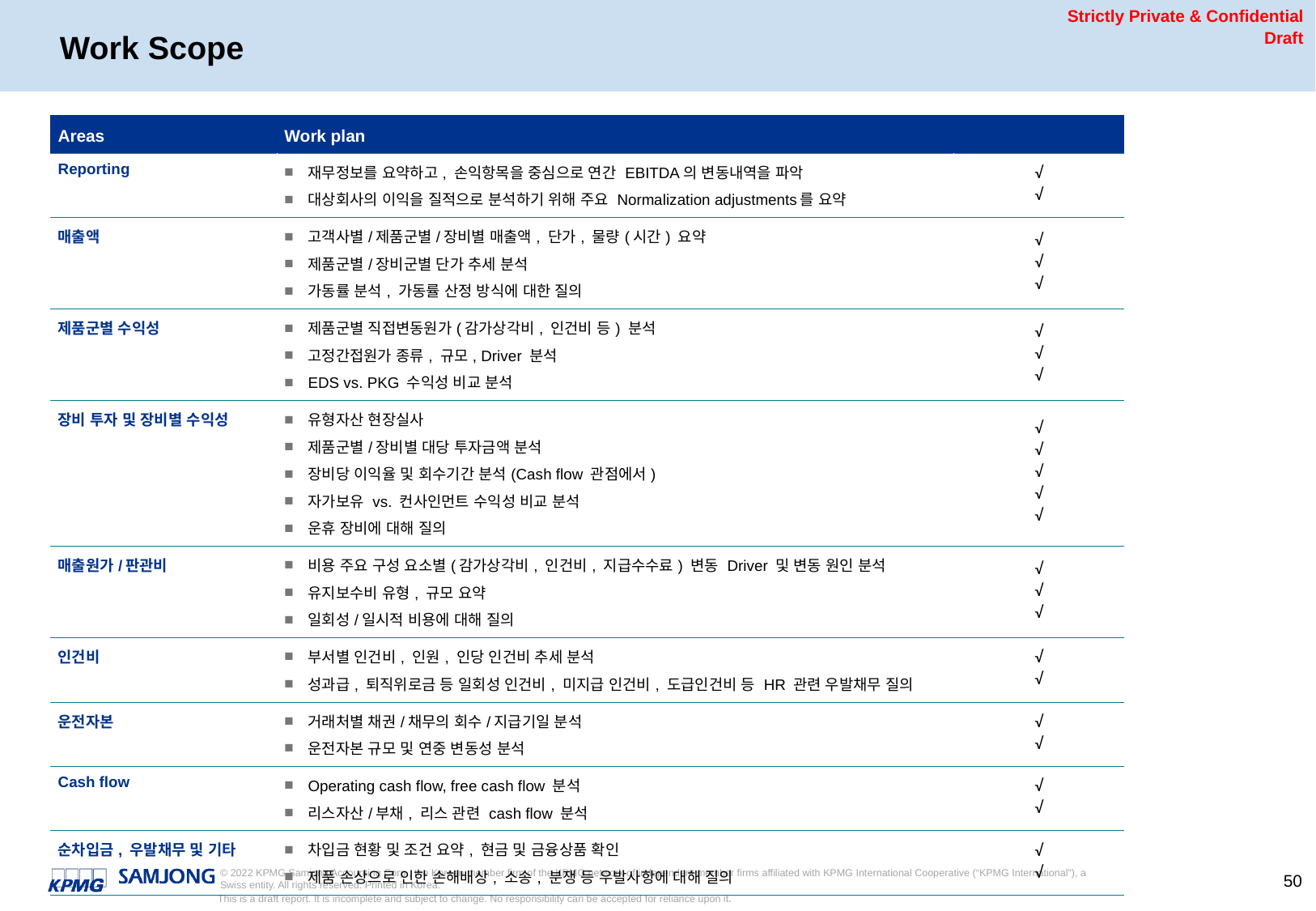

# Work Scope
| Areas | Work plan |  |
| --- | --- | --- |
| Reporting | 재무정보를 요약하고, 손익항목을 중심으로 연간 EBITDA의 변동내역을 파악 대상회사의 이익을 질적으로 분석하기 위해 주요 Normalization adjustments를 요약 | √ √ |
| 매출액 | 고객사별/제품군별/장비별 매출액, 단가, 물량(시간) 요약 제품군별/장비군별 단가 추세 분석 가동률 분석, 가동률 산정 방식에 대한 질의 | √ √ √ |
| 제품군별 수익성 | 제품군별 직접변동원가(감가상각비, 인건비 등) 분석 고정간접원가 종류, 규모, Driver 분석 EDS vs. PKG 수익성 비교 분석 | √ √ √ |
| 장비 투자 및 장비별 수익성 | 유형자산 현장실사 제품군별/장비별 대당 투자금액 분석 장비당 이익율 및 회수기간 분석(Cash flow 관점에서) 자가보유 vs. 컨사인먼트 수익성 비교 분석 운휴 장비에 대해 질의 | √ √ √ √ √ |
| 매출원가/판관비 | 비용 주요 구성 요소별(감가상각비, 인건비, 지급수수료) 변동 Driver 및 변동 원인 분석 유지보수비 유형, 규모 요약 일회성/일시적 비용에 대해 질의 | √ √ √ |
| 인건비 | 부서별 인건비, 인원, 인당 인건비 추세 분석 성과급, 퇴직위로금 등 일회성 인건비, 미지급 인건비, 도급인건비 등 HR 관련 우발채무 질의 | √ √ |
| 운전자본 | 거래처별 채권/채무의 회수/지급기일 분석 운전자본 규모 및 연중 변동성 분석 | √ √ |
| Cash flow | Operating cash flow, free cash flow 분석 리스자산/부채, 리스 관련 cash flow 분석 | √ √ |
| 순차입금, 우발채무 및 기타 | 차입금 현황 및 조건 요약, 현금 및 금융상품 확인 제품 손상으로 인한 손해배상, 소송, 분쟁 등 우발사항에 대해 질의 | √ √ |